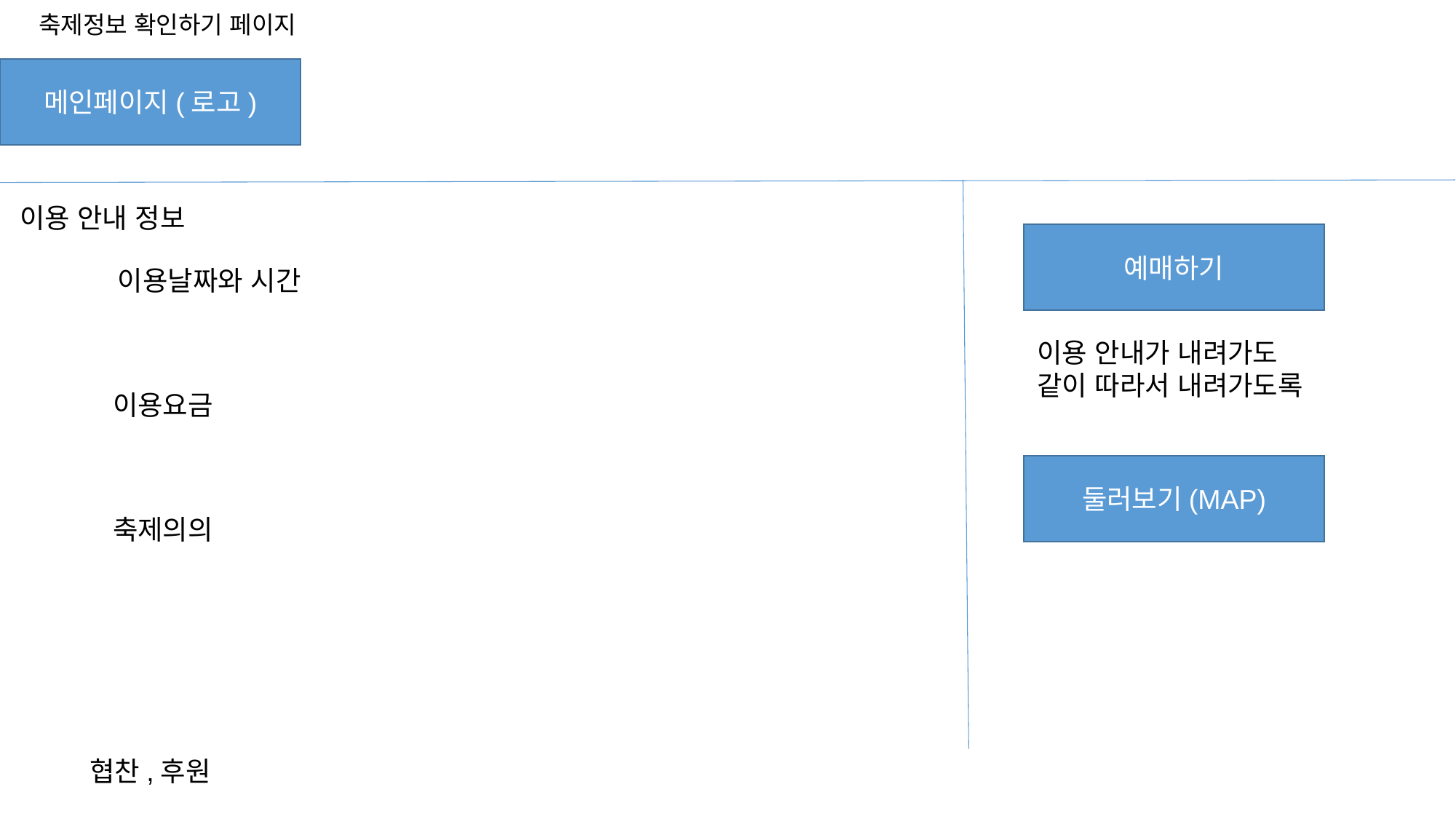

# 축제정보 확인하기 페이지
메인페이지(로고)
이용 안내 정보
예매하기
이용날짜와 시간
이용 안내가 내려가도
같이 따라서 내려가도록
이용요금
둘러보기(MAP)
축제의의
협찬,후원